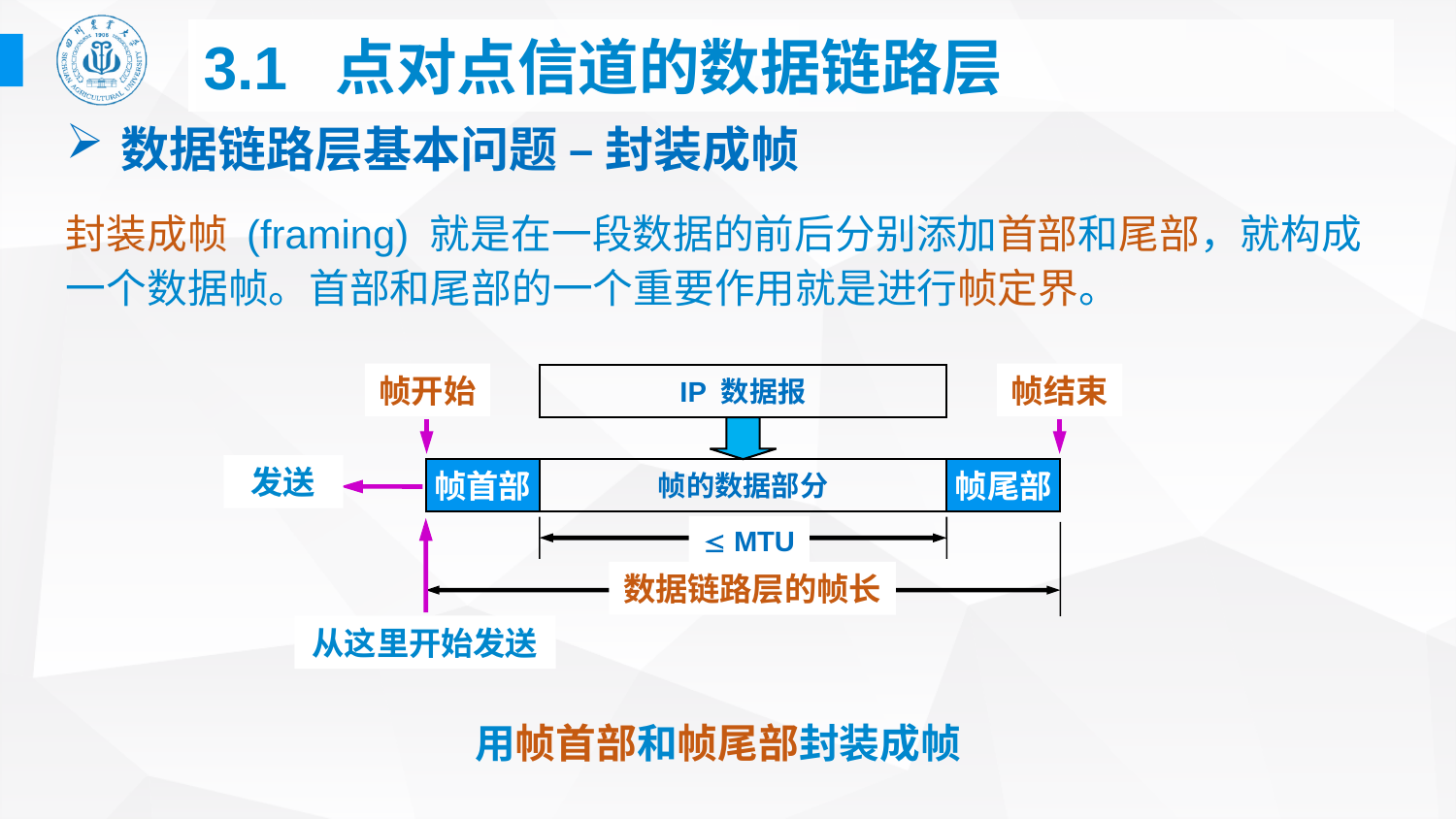

# 3.1  点对点信道的数据链路层
数据链路层基本问题 – 封装成帧
封装成帧 (framing) 就是在一段数据的前后分别添加首部和尾部，就构成一个数据帧。首部和尾部的一个重要作用就是进行帧定界。
帧开始
帧结束
IP 数据报

发送
帧首部
帧的数据部分
帧尾部
≤ MTU

数据链路层的帧长

从这里开始发送
用帧首部和帧尾部封装成帧